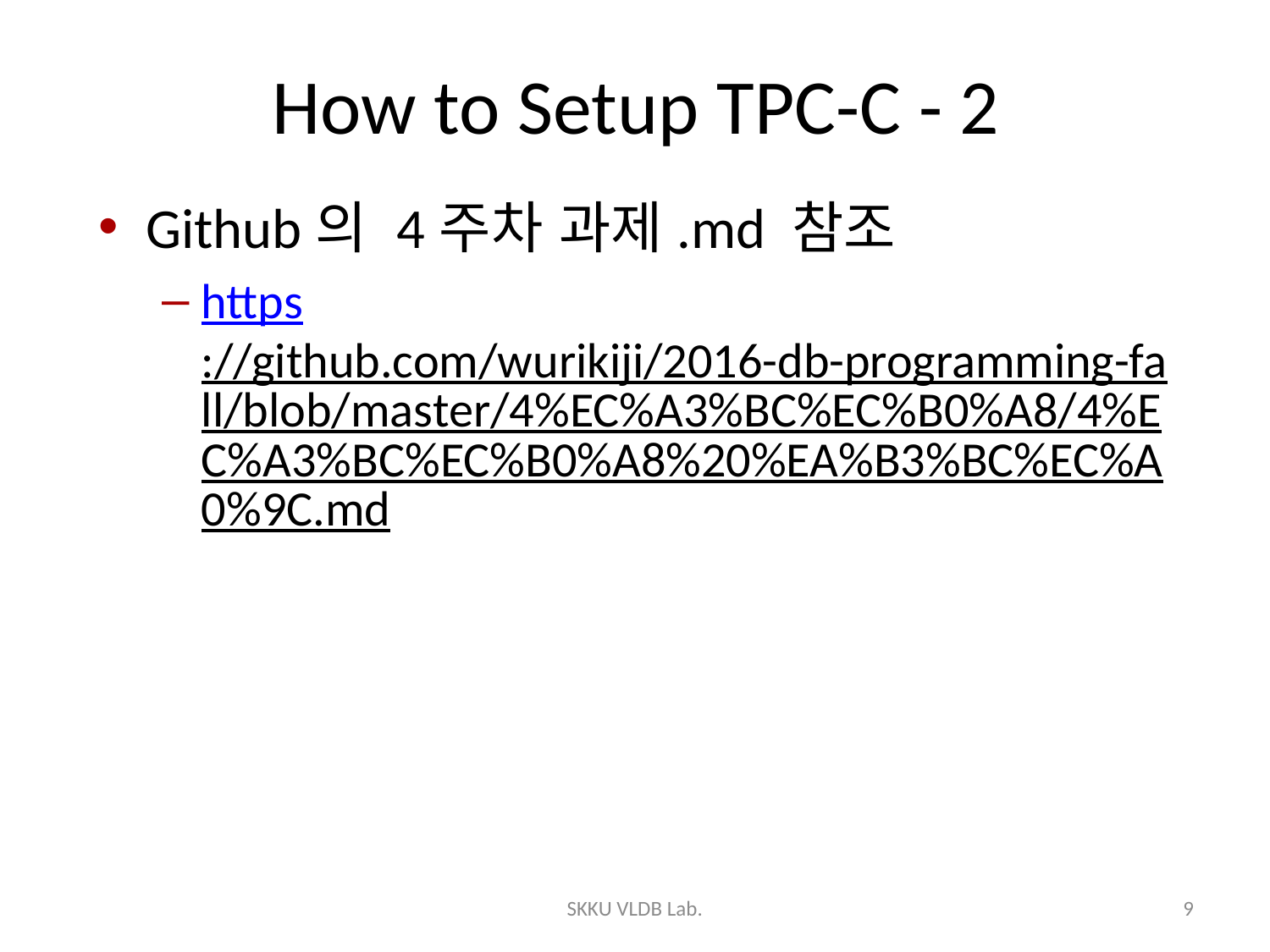

# How to Setup TPC-C - 2
Github의 4주차 과제.md 참조
https://github.com/wurikiji/2016-db-programming-fall/blob/master/4%EC%A3%BC%EC%B0%A8/4%EC%A3%BC%EC%B0%A8%20%EA%B3%BC%EC%A0%9C.md

SKKU VLDB Lab.
9